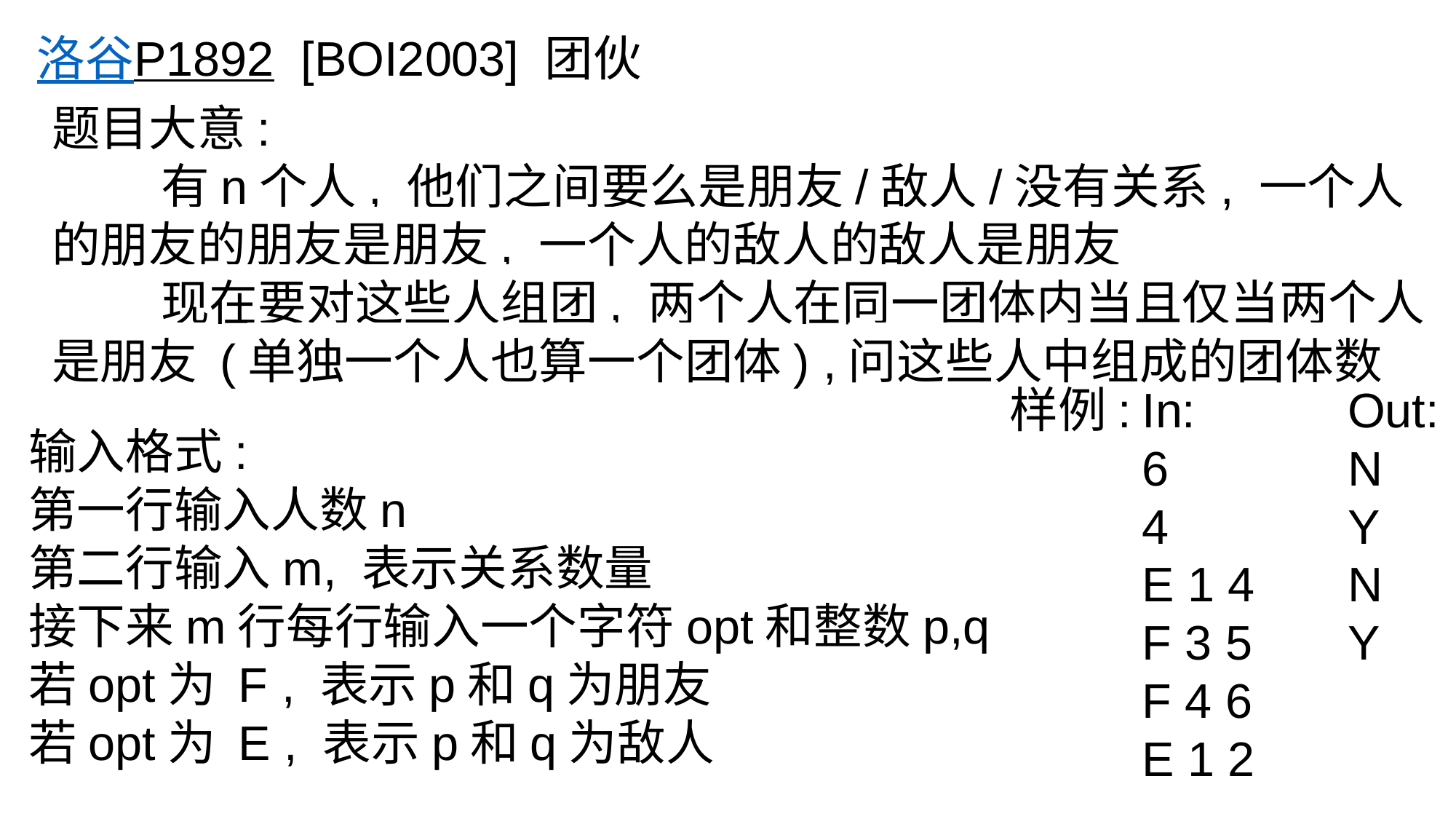

洛谷P1892  [BOI2003] 团伙
题目大意:
	有n个人, 他们之间要么是朋友/敌人/没有关系, 一个人的朋友的朋友是朋友, 一个人的敌人的敌人是朋友
	现在要对这些人组团, 两个人在同一团体内当且仅当两个人是朋友 (单独一个人也算一个团体) ,问这些人中组成的团体数
样例:
In:
6
4
E 1 4
F 3 5
F 4 6
E 1 2
Out:
N
Y
N
Y
输入格式:
第一行输入人数n
第二行输入m, 表示关系数量
接下来m行每行输入一个字符opt和整数p,q
若opt为 F , 表示p和q为朋友
若opt为 E , 表示p和q为敌人